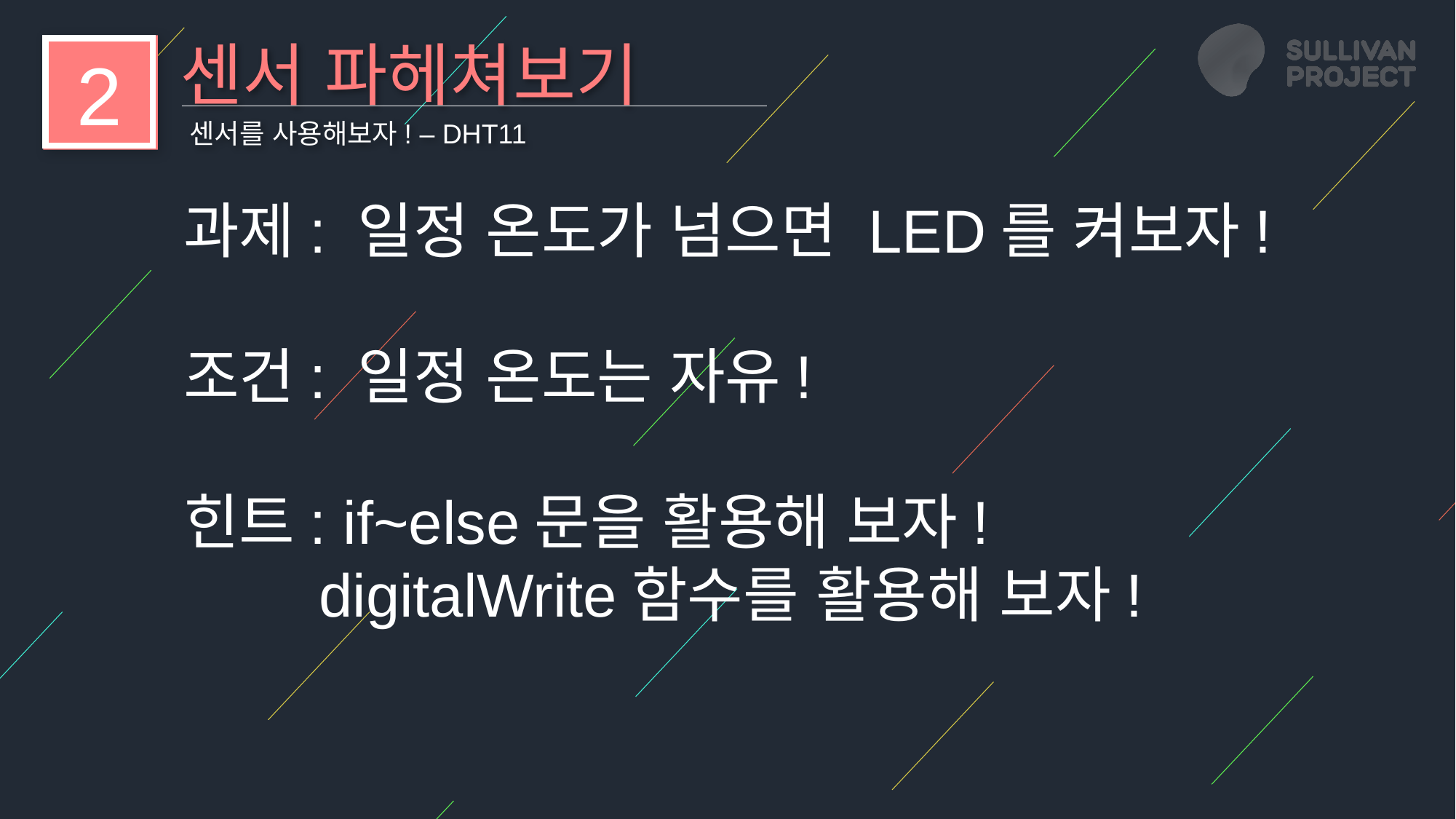

센서 파헤쳐보기

2
센서를 사용해보자! – DHT11
과제: 일정 온도가 넘으면 LED를 켜보자!

조건: 일정 온도는 자유!

힌트: if~else문을 활용해 보자!
        digitalWrite함수를 활용해 보자!